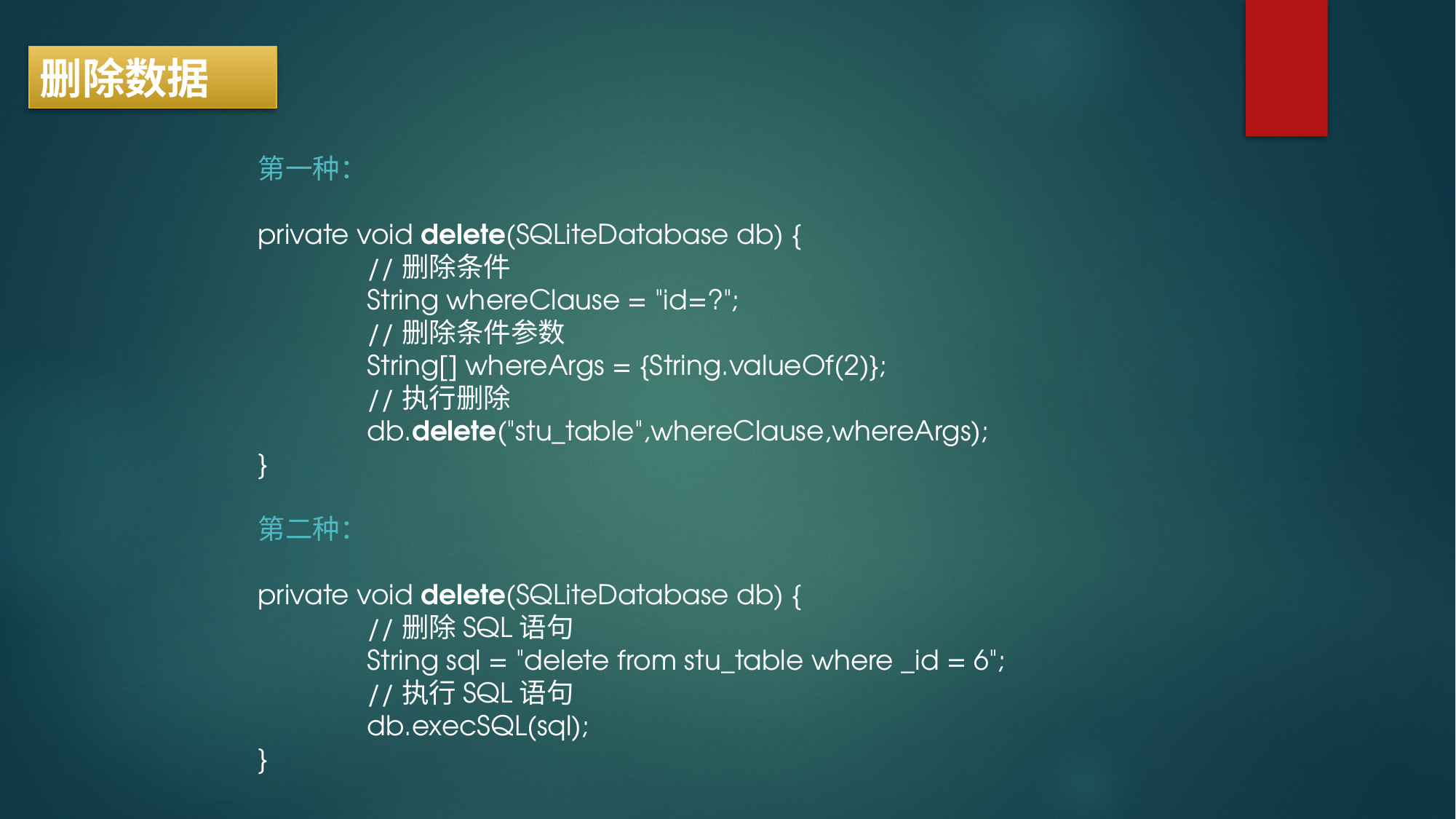

删除数据
第一种：

private void delete(SQLiteDatabase db) {
	//删除条件
	String whereClause = "id=?";
	//删除条件参数
	String[] whereArgs = {String.valueOf(2)};
	//执行删除
	db.delete("stu_table",whereClause,whereArgs);
}

第二种：

private void delete(SQLiteDatabase db) {
	//删除SQL语句
	String sql = "delete from stu_table where _id = 6";
	//执行SQL语句
	db.execSQL(sql);
}